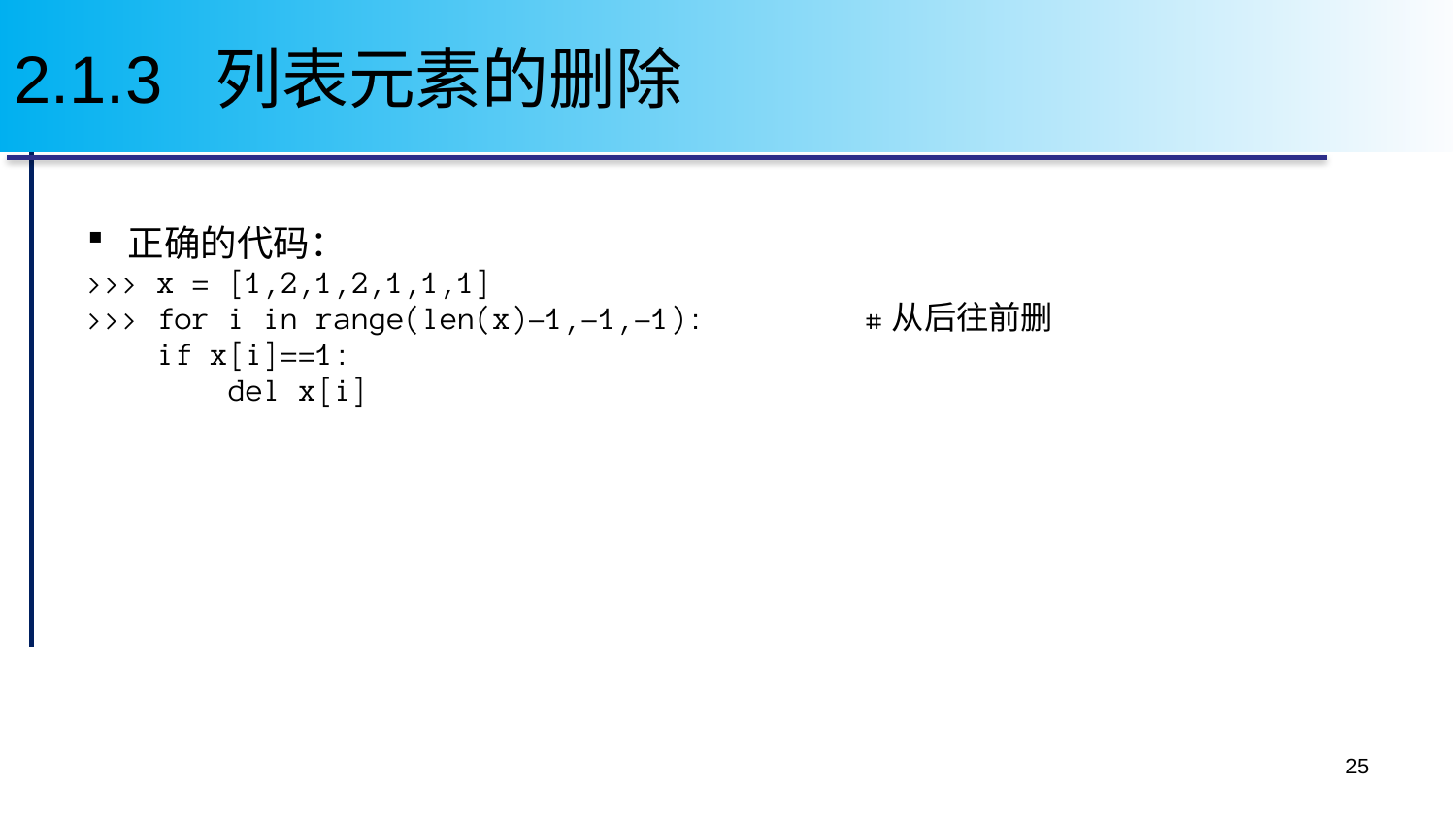

# 2.1.3  列表元素的删除
正确的代码：
>>> x = [1,2,1,2,1,1,1]
>>> for i in range(len(x)-1,-1,-1):         #从后往前删
    if x[i]==1:
        del x[i]

25